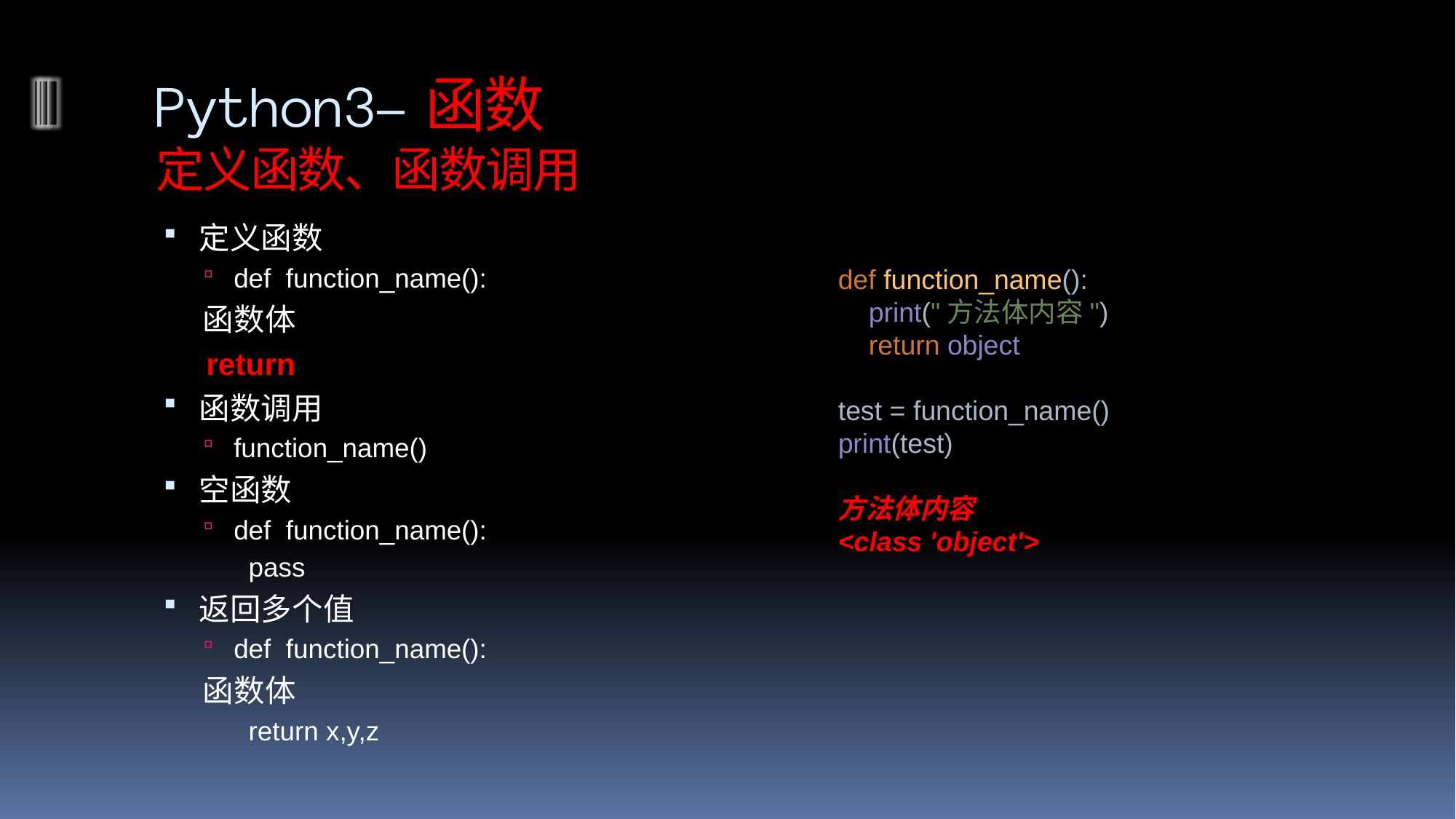

# Python3-函数 定义函数、函数调用
定义函数
def  function_name():
	     函数体
	     return
函数调用
function_name()
空函数
def  function_name():
	      pass
返回多个值
def  function_name():
	     函数体
	      return x,y,z
def function_name():
    print("方法体内容")
    return object
test = function_name()
print(test)

方法体内容
<class 'object'>